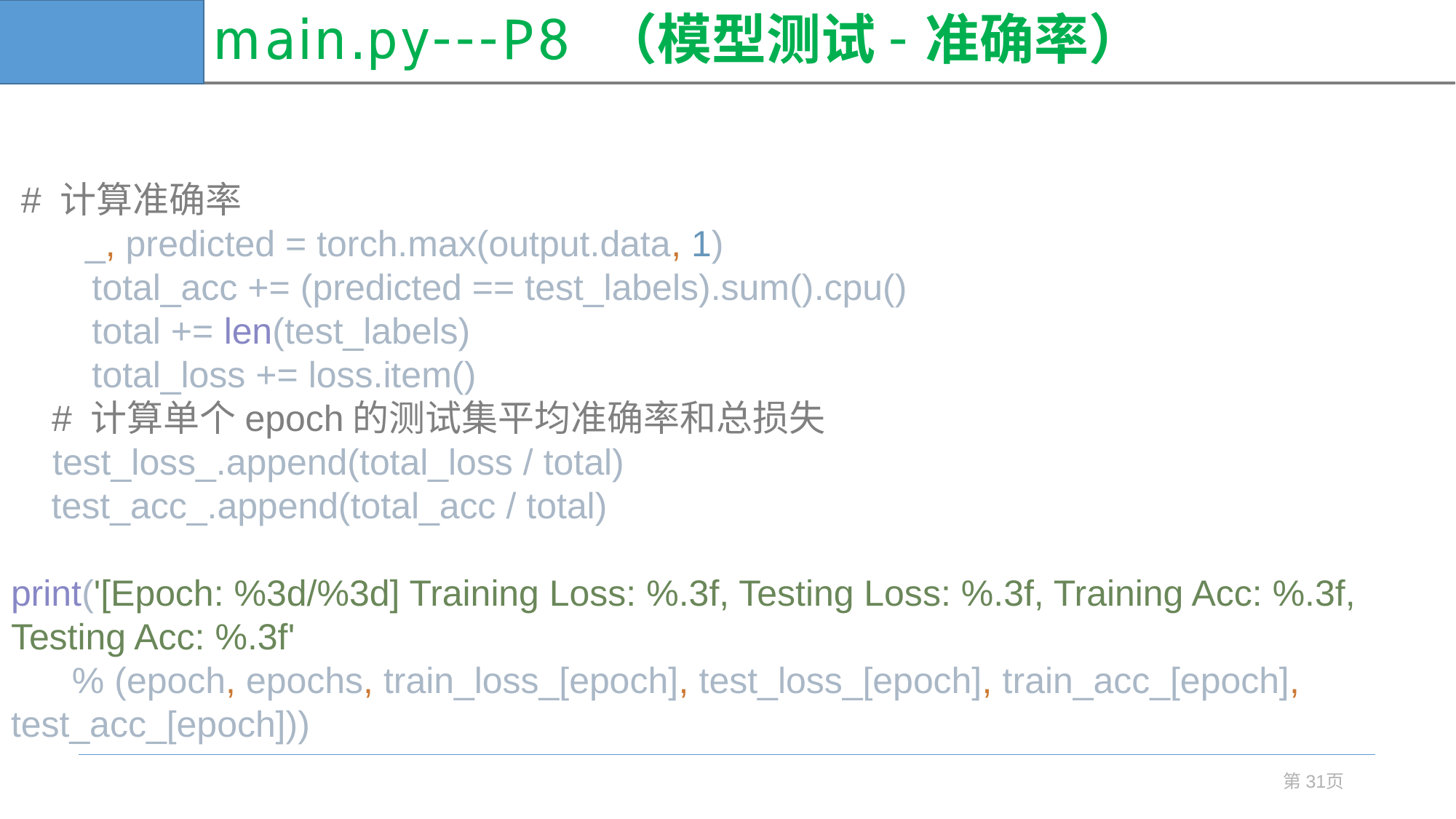

# main.py---P8 （模型测试-准确率）
 # 计算准确率
        _, predicted = torch.max(output.data, 1)
        total_acc += (predicted == test_labels).sum().cpu()
        total += len(test_labels)
        total_loss += loss.item()
    # 计算单个epoch的测试集平均准确率和总损失
    test_loss_.append(total_loss / total)
    test_acc_.append(total_acc / total)
print('[Epoch: %3d/%3d] Training Loss: %.3f, Testing Loss: %.3f, Training Acc: %.3f, Testing Acc: %.3f'
      % (epoch, epochs, train_loss_[epoch], test_loss_[epoch], train_acc_[epoch], test_acc_[epoch]))
第31页